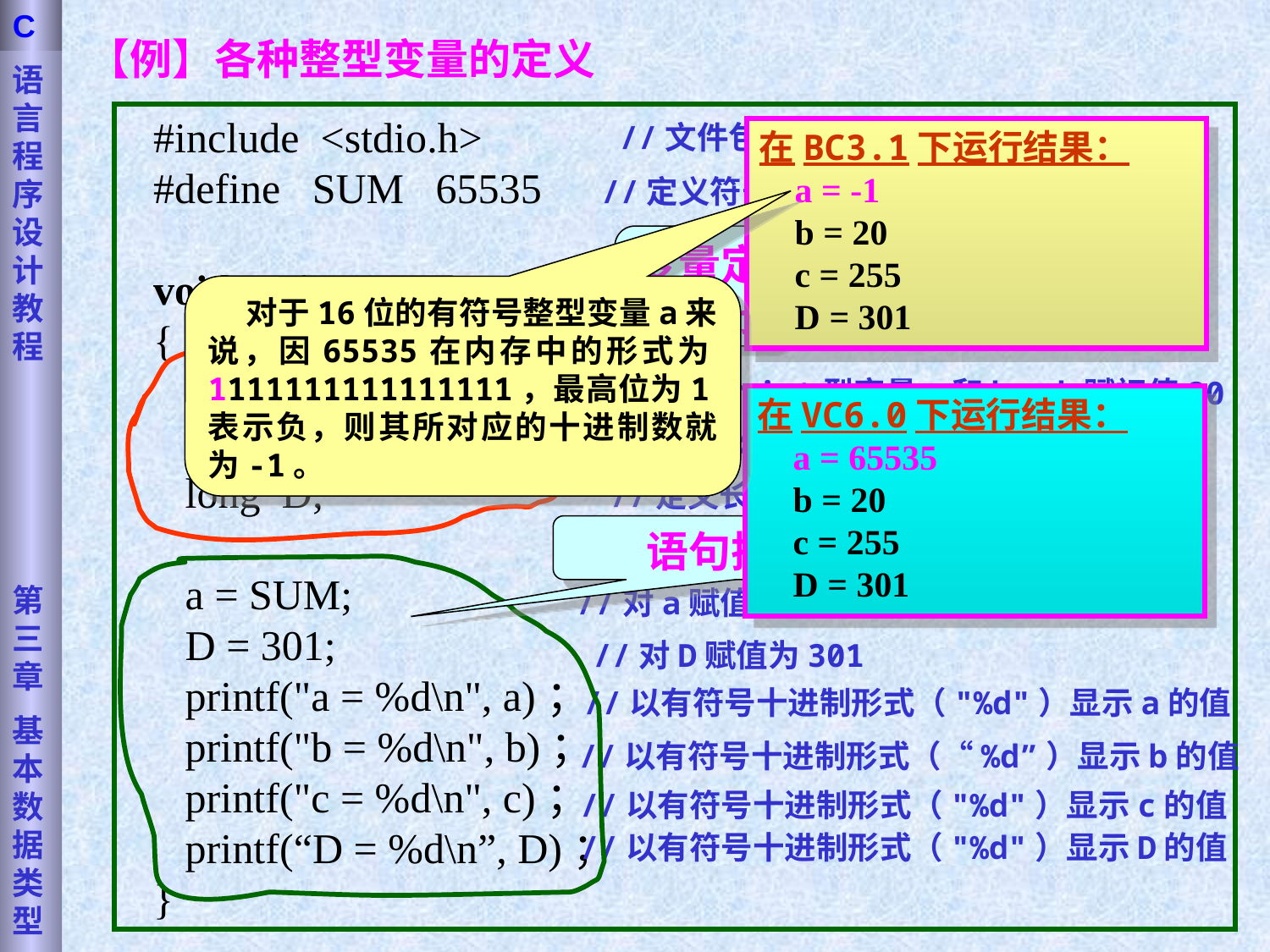

语言程序设计教程

第三章
基本数据类型
C
【例】各种整型变量的定义

//文件包含,头文件说明
#include  <stdio.h>
#define   SUM   65535

void main ( )
{
   int  a, b = 20；
   unsigned  int  c = 0xff;
   long  D;

   a = SUM;
   D = 301;
   printf("a = %d\n", a)；
   printf("b = %d\n", b)；
   printf("c = %d\n", c)；
   printf(“D = %d\n”, D)；
}
在BC3.1下运行结果：
    a = -1
    b = 20
    c = 255
    D = 301
//定义符号常量SUM，值为65535
变量定义部分
    对于16位的有符号整型变量a来说，因65535在内存中的形式为1111111111111111，最高位为1表示负，则其所对应的十进制数就为-1。

//定义两个int型变量a和b，b赋初值20
在VC6.0下运行结果：
    a = 65535
    b = 20
    c = 255
    D = 301
//定义无符号整型变量c，并赋初值0xff
//定义长整型变量D
语句执行部分

 //对a赋值为SUM，这时a的值是65535
//对D赋值为301
//以有符号十进制形式（"%d"）显示a的值
//以有符号十进制形式（“%d”）显示b的值
//以有符号十进制形式（"%d"）显示c的值
//以有符号十进制形式（"%d"）显示D的值